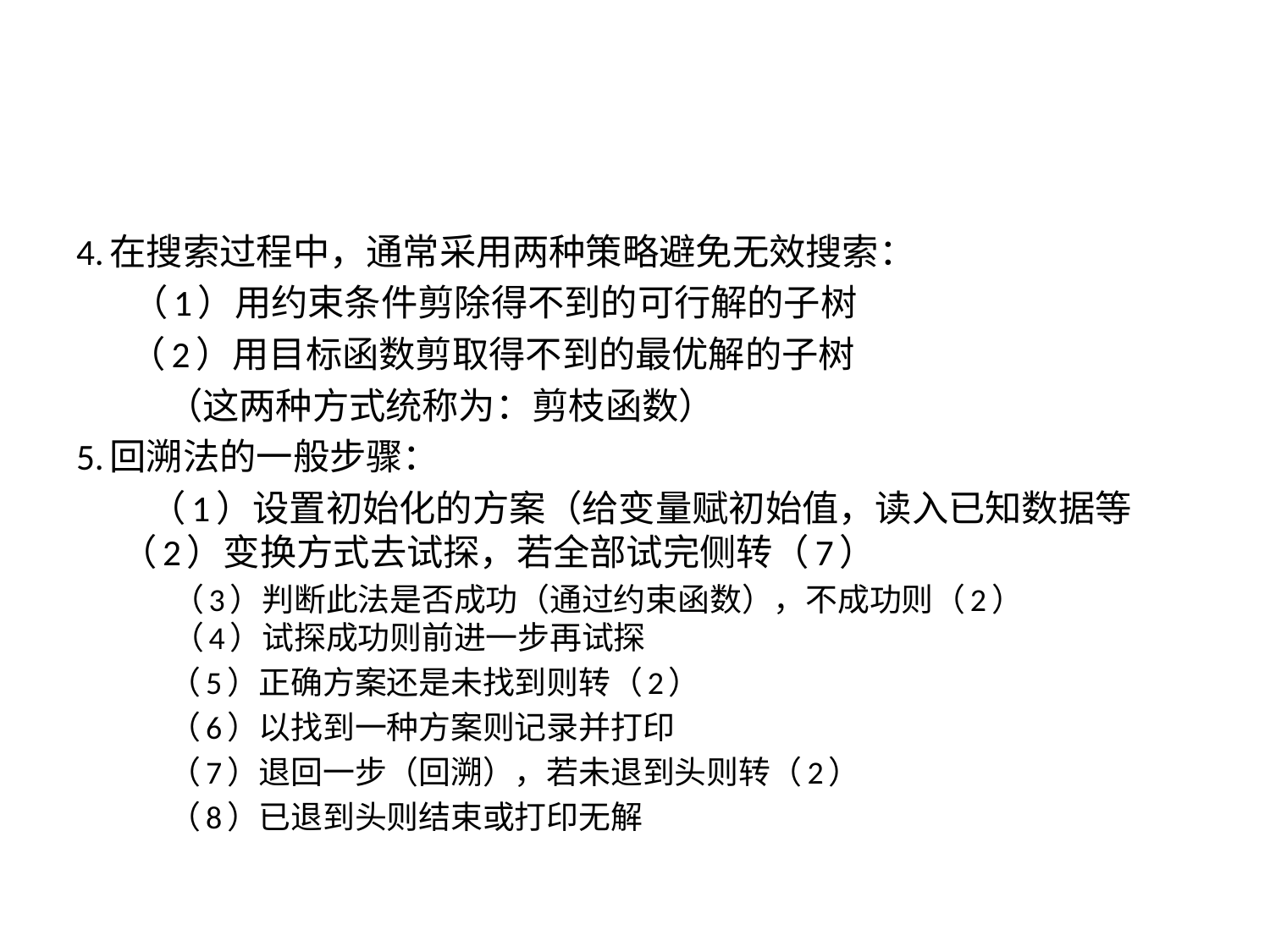

#
4.在搜索过程中，通常采用两种策略避免无效搜索：
      （1）用约束条件剪除得不到的可行解的子树
　  （2）用目标函数剪取得不到的最优解的子树
　　  （这两种方式统称为：剪枝函数）
5.回溯法的一般步骤：
　　（1）设置初始化的方案（给变量赋初始值，读入已知数据等      （2）变换方式去试探，若全部试完侧转（7）
    	（3）判断此法是否成功（通过约束函数），不成功则（2）　　       （4）试探成功则前进一步再试探
    （5）正确方案还是未找到则转（2）
    （6）以找到一种方案则记录并打印
    （7）退回一步（回溯），若未退到头则转（2）
    （8）已退到头则结束或打印无解